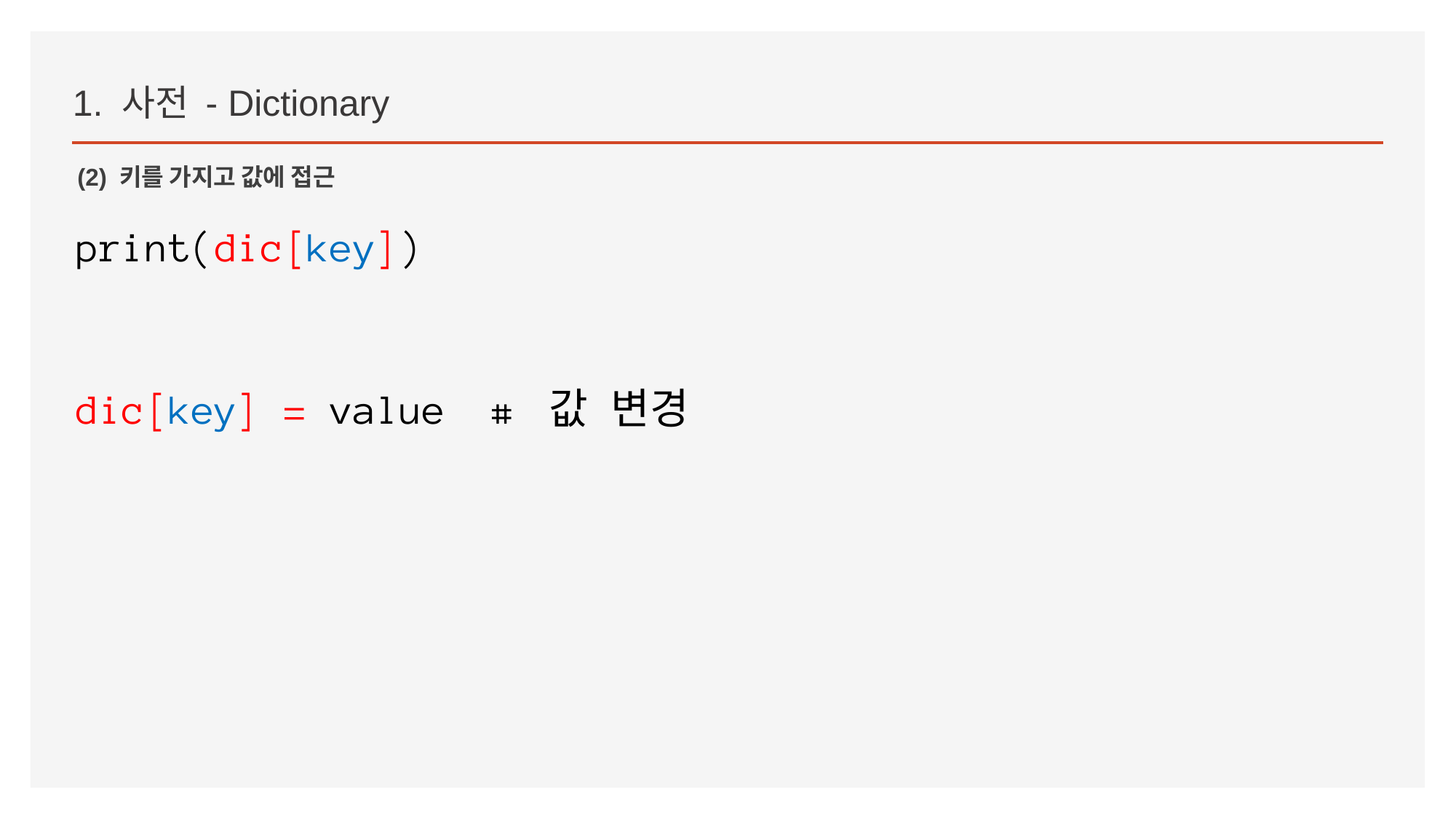

1. 사전 - Dictionary
(2) 키를 가지고 값에 접근
print(dic[key])

dic[key] = value  # 값 변경